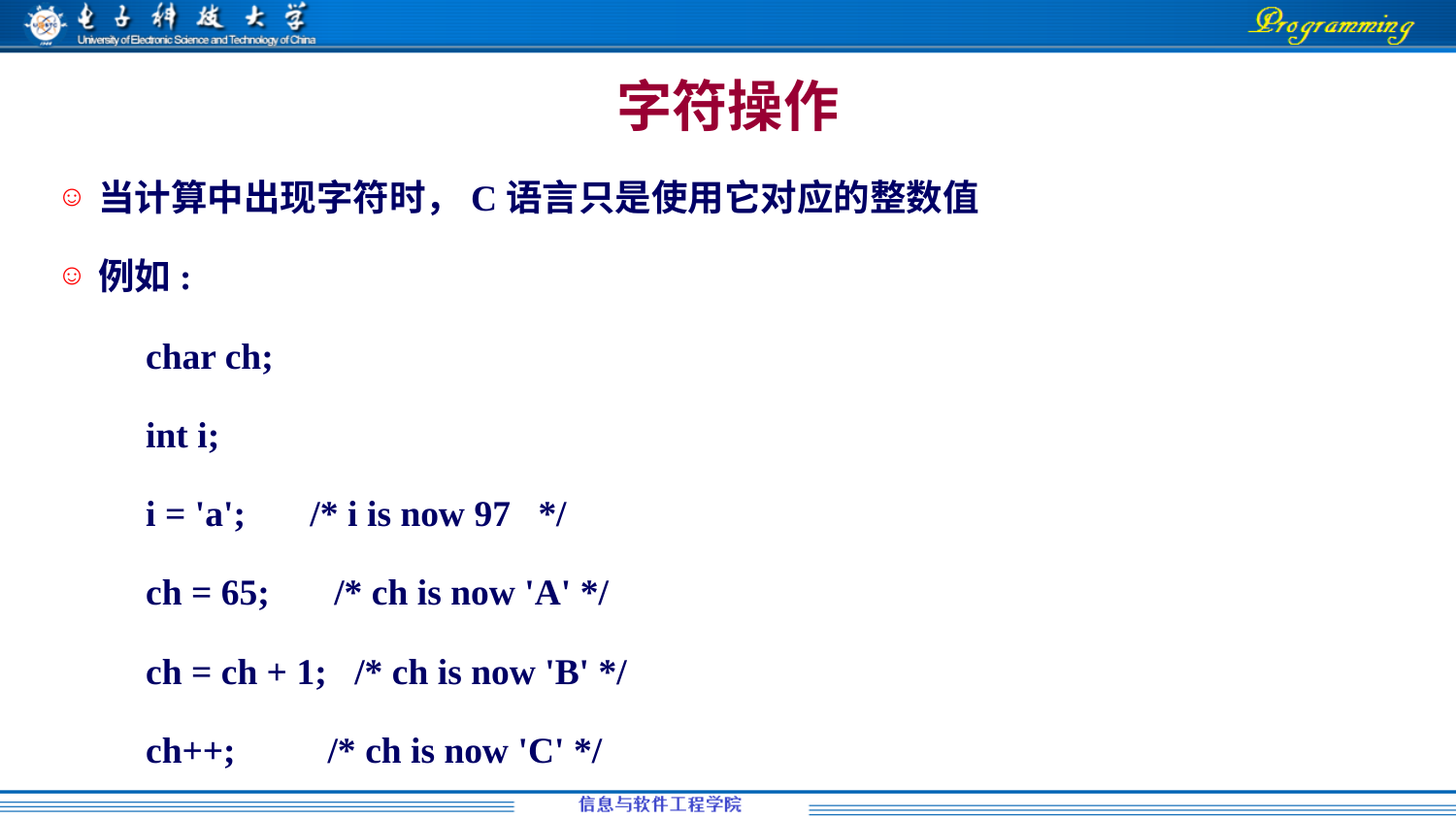

# 字符操作
当计算中出现字符时，C语言只是使用它对应的整数值
例如:
	char ch;
	int i;
	i = 'a';       /* i is now 97   */
	ch = 65;       /* ch is now 'A' */
	ch = ch + 1;   /* ch is now 'B' */
	ch++;          /* ch is now 'C' */